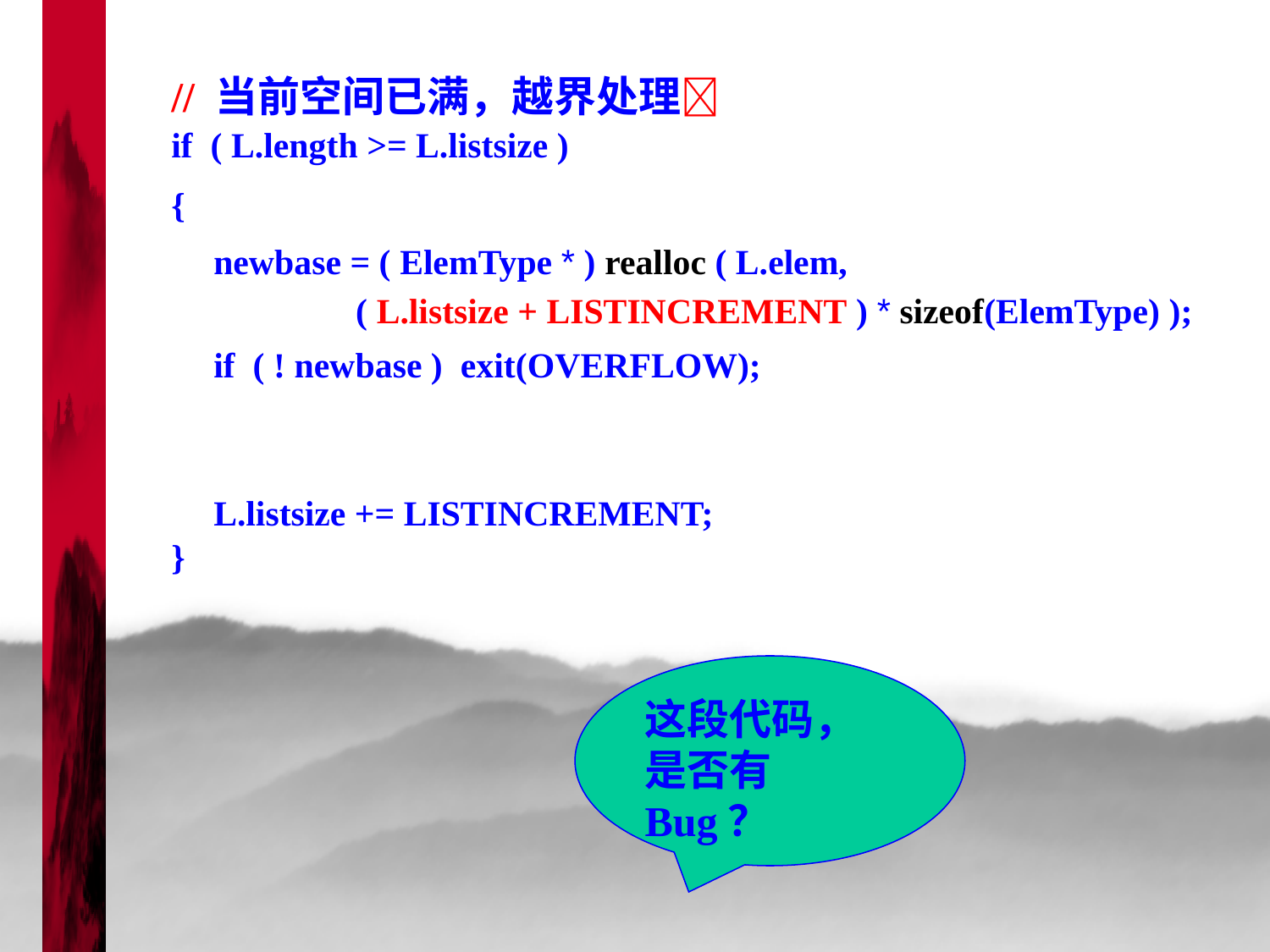

// 当前空间已满，越界处理α
if  ( L.length >= L.listsize )
{
}
newbase = ( ElemType * ) realloc ( L.elem,
                ( L.listsize + LISTINCREMENT ) * sizeof(ElemType) );
if  ( ! newbase )  exit(OVERFLOW);
L.listsize += LISTINCREMENT;
这段代码，是否有Bug？